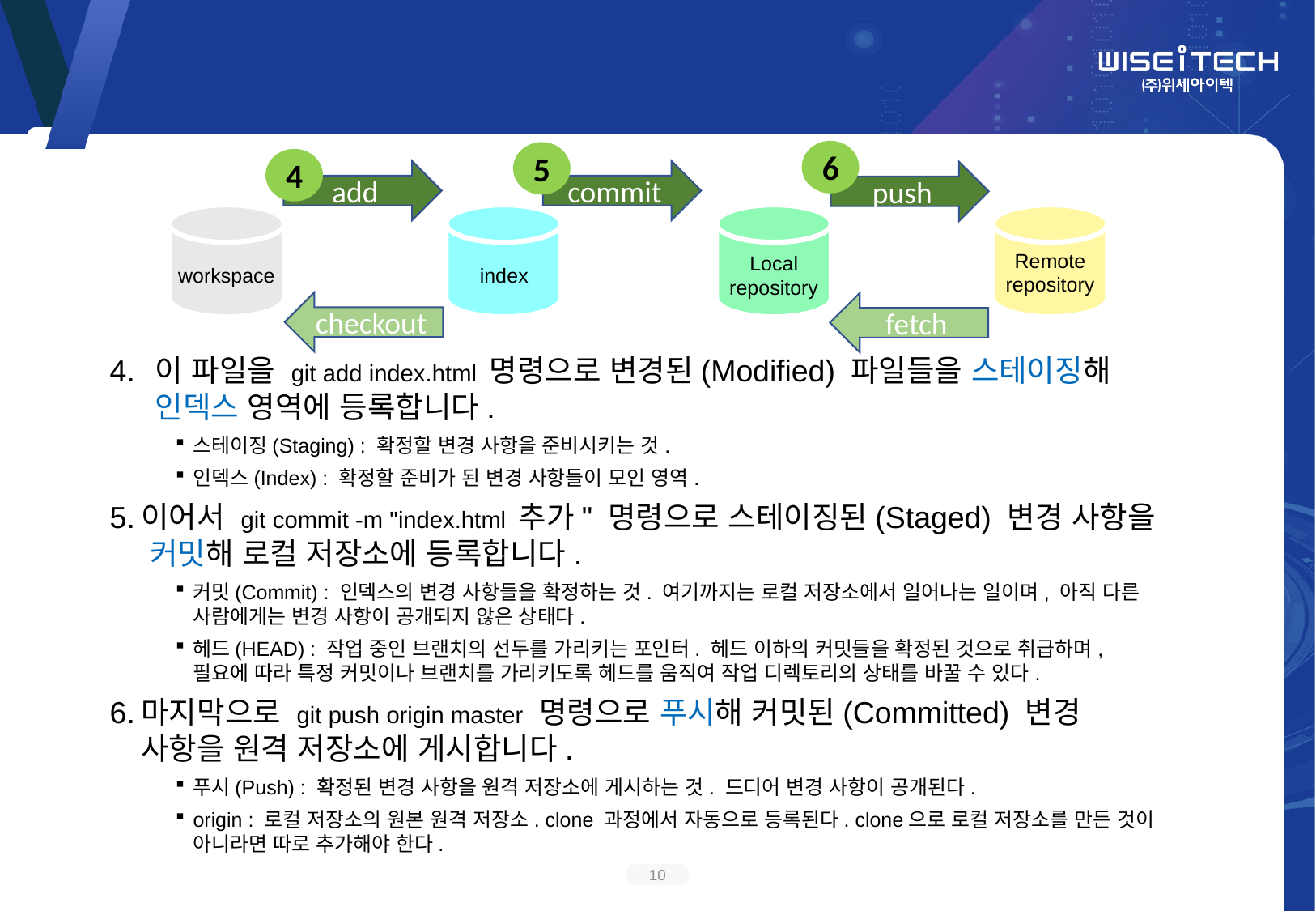

Git과정 이해
6
5
4
add
commit
push

workspace

index

Local
repository

Remote
repository
checkout
fetch
이 파일을 git add index.html 명령으로 변경된(Modified) 파일들을 스테이징해 인덱스 영역에 등록합니다.
스테이징(Staging) : 확정할 변경 사항을 준비시키는 것.
인덱스(Index) : 확정할 준비가 된 변경 사항들이 모인 영역.
이어서 git commit -m "index.html 추가" 명령으로 스테이징된(Staged) 변경 사항을 커밋해 로컬 저장소에 등록합니다.
커밋(Commit) : 인덱스의 변경 사항들을 확정하는 것. 여기까지는 로컬 저장소에서 일어나는 일이며, 아직 다른 사람에게는 변경 사항이 공개되지 않은 상태다.
헤드(HEAD) : 작업 중인 브랜치의 선두를 가리키는 포인터. 헤드 이하의 커밋들을 확정된 것으로 취급하며, 필요에 따라 특정 커밋이나 브랜치를 가리키도록 헤드를 움직여 작업 디렉토리의 상태를 바꿀 수 있다.
마지막으로 git push origin master 명령으로 푸시해 커밋된(Committed) 변경 사항을 원격 저장소에 게시합니다.
푸시(Push) : 확정된 변경 사항을 원격 저장소에 게시하는 것. 드디어 변경 사항이 공개된다.
origin : 로컬 저장소의 원본 원격 저장소. clone 과정에서 자동으로 등록된다. clone으로 로컬 저장소를 만든 것이 아니라면 따로 추가해야 한다.